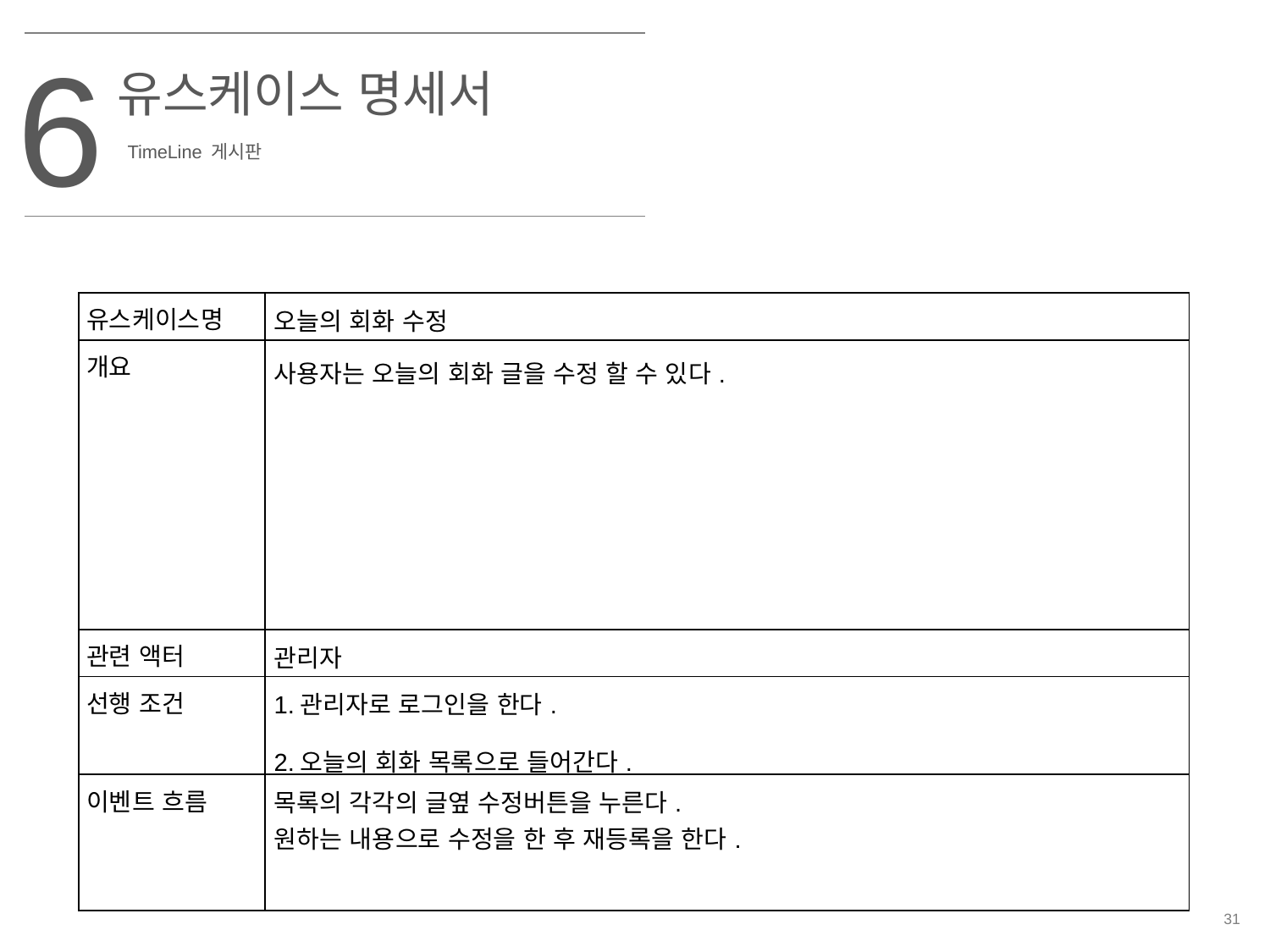

6
유스케이스 명세서
TimeLine 게시판
| 유스케이스명 | 오늘의 회화 수정 |
| --- | --- |
| 개요 | 사용자는 오늘의 회화 글을 수정 할 수 있다. |
| 관련 액터 | 관리자 |
| 선행 조건 | 1.관리자로 로그인을 한다.  2.오늘의 회화 목록으로 들어간다. |
| 이벤트 흐름 | 목록의 각각의 글옆 수정버튼을 누른다. 원하는 내용으로 수정을 한 후 재등록을 한다. |